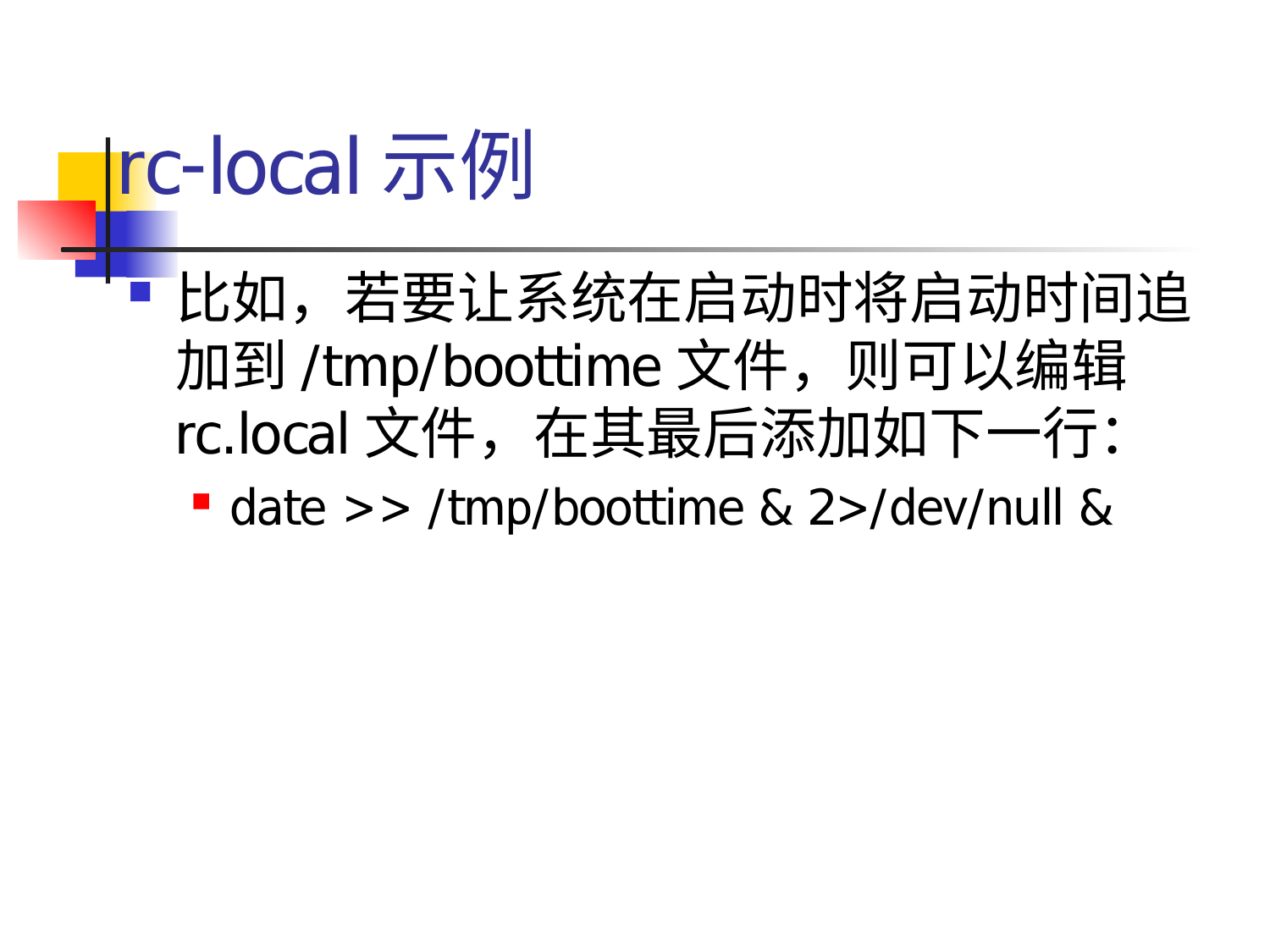

# rc-local示例
比如，若要让系统在启动时将启动时间追加到/tmp/boottime文件，则可以编辑rc.local文件，在其最后添加如下一行：
date >> /tmp/boottime & 2>/dev/null &